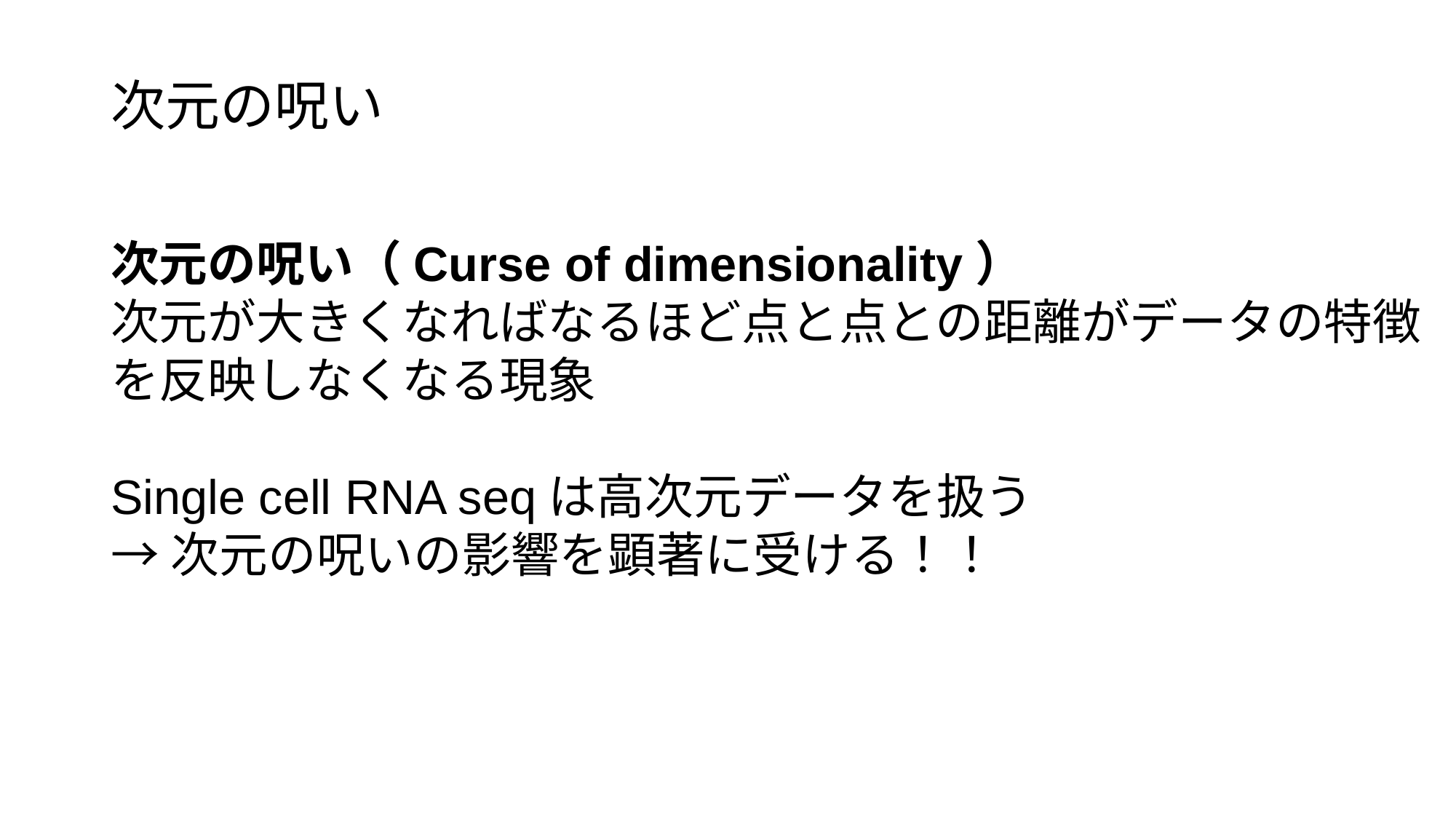

# 次元の呪い
次元の呪い（Curse of dimensionality）
次元が大きくなればなるほど点と点との距離がデータの特徴を反映しなくなる現象

Single cell RNA seqは高次元データを扱う
→次元の呪いの影響を顕著に受ける！！